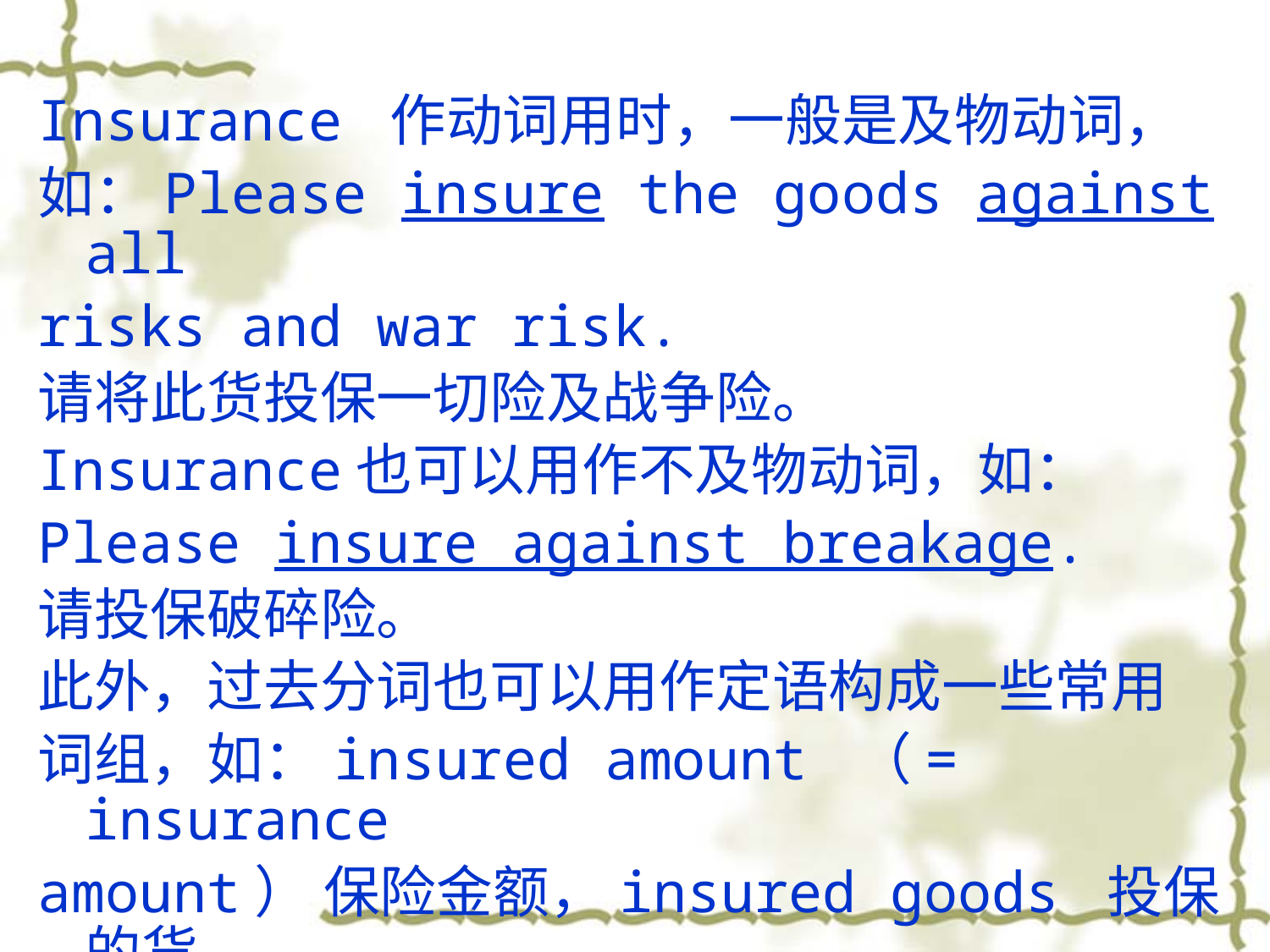

Insurance 作动词用时，一般是及物动词，
如：Please insure the goods against all
risks and war risk.
请将此货投保一切险及战争险。
Insurance也可以用作不及物动词，如：
Please insure against breakage.
请投保破碎险。
此外，过去分词也可以用作定语构成一些常用
词组，如：insured amount （= insurance
amount） 保险金额，insured goods 投保的货
物，等。